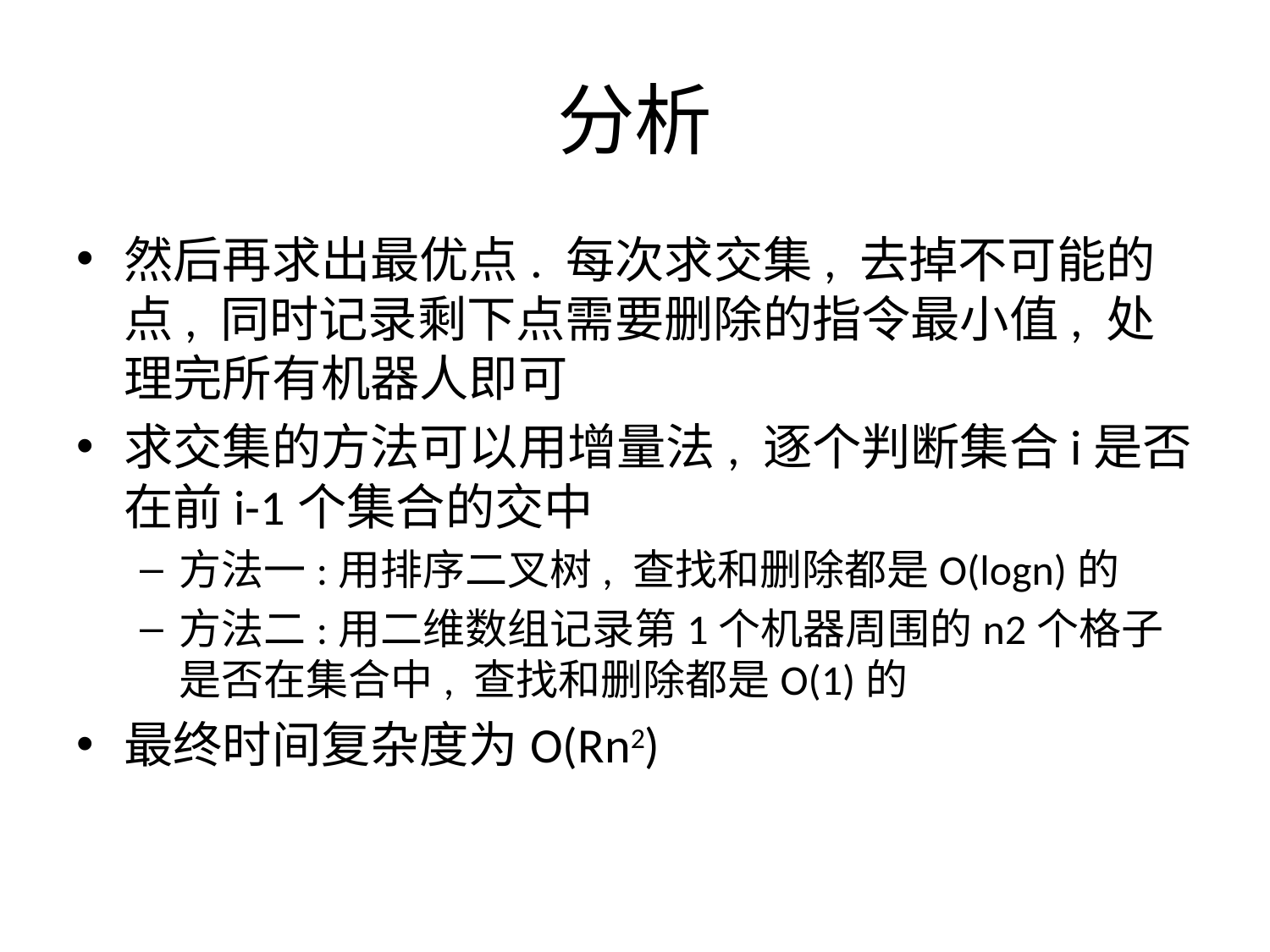

# 分析
然后再求出最优点. 每次求交集, 去掉不可能的点, 同时记录剩下点需要删除的指令最小值, 处理完所有机器人即可
求交集的方法可以用增量法, 逐个判断集合i是否在前i-1个集合的交中
方法一:用排序二叉树, 查找和删除都是O(logn)的
方法二:用二维数组记录第1个机器周围的n2个格子是否在集合中, 查找和删除都是O(1)的
最终时间复杂度为O(Rn2)